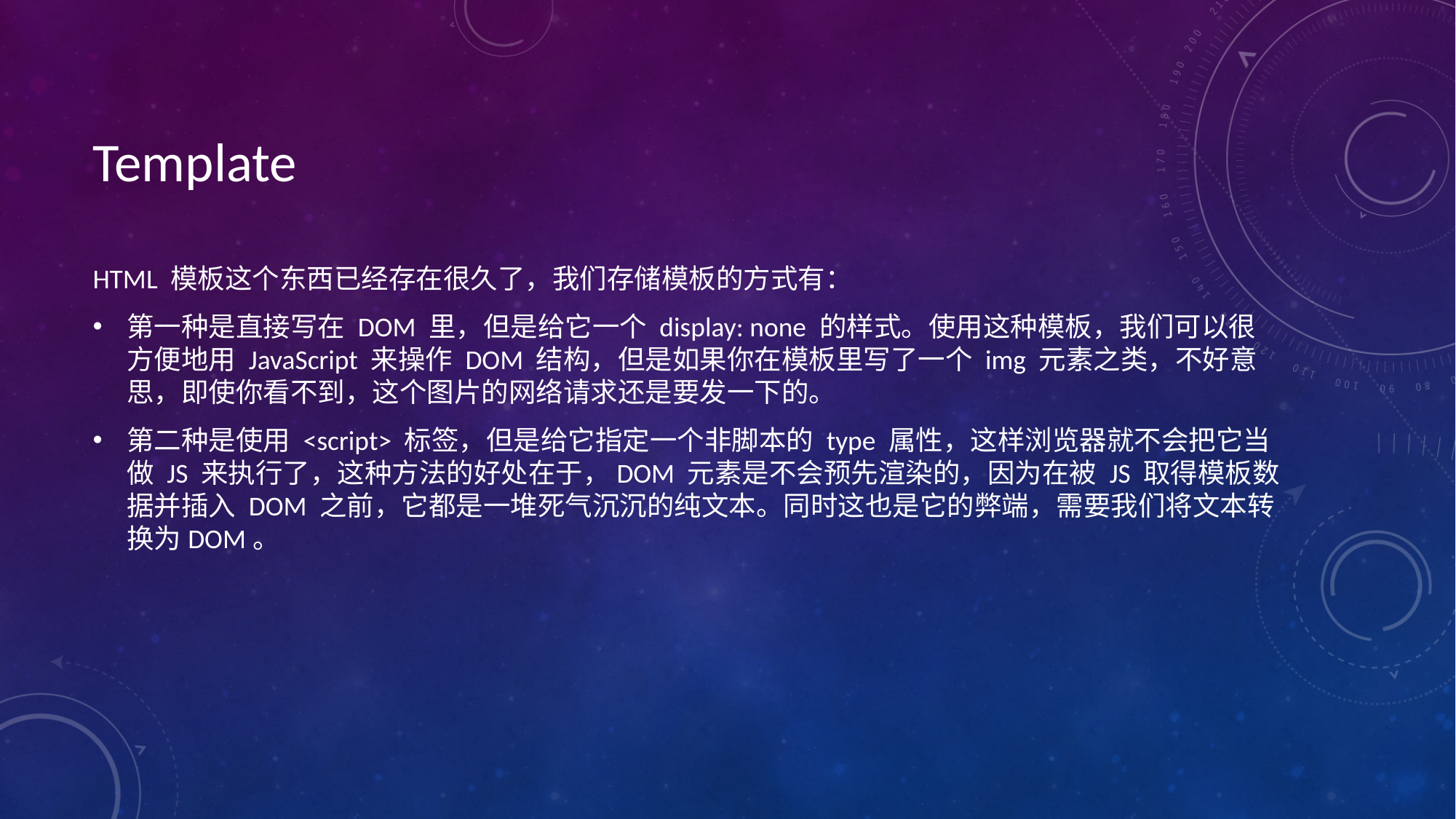

# Template
HTML 模板这个东西已经存在很久了，我们存储模板的方式有：
第一种是直接写在 DOM 里，但是给它一个 display: none 的样式。使用这种模板，我们可以很方便地用 JavaScript 来操作 DOM 结构，但是如果你在模板里写了一个 img 元素之类，不好意思，即使你看不到，这个图片的网络请求还是要发一下的。
第二种是使用 <script> 标签，但是给它指定一个非脚本的 type 属性，这样浏览器就不会把它当做 JS 来执行了，这种方法的好处在于，DOM 元素是不会预先渲染的，因为在被 JS 取得模板数据并插入 DOM 之前，它都是一堆死气沉沉的纯文本。同时这也是它的弊端，需要我们将文本转换为DOM。